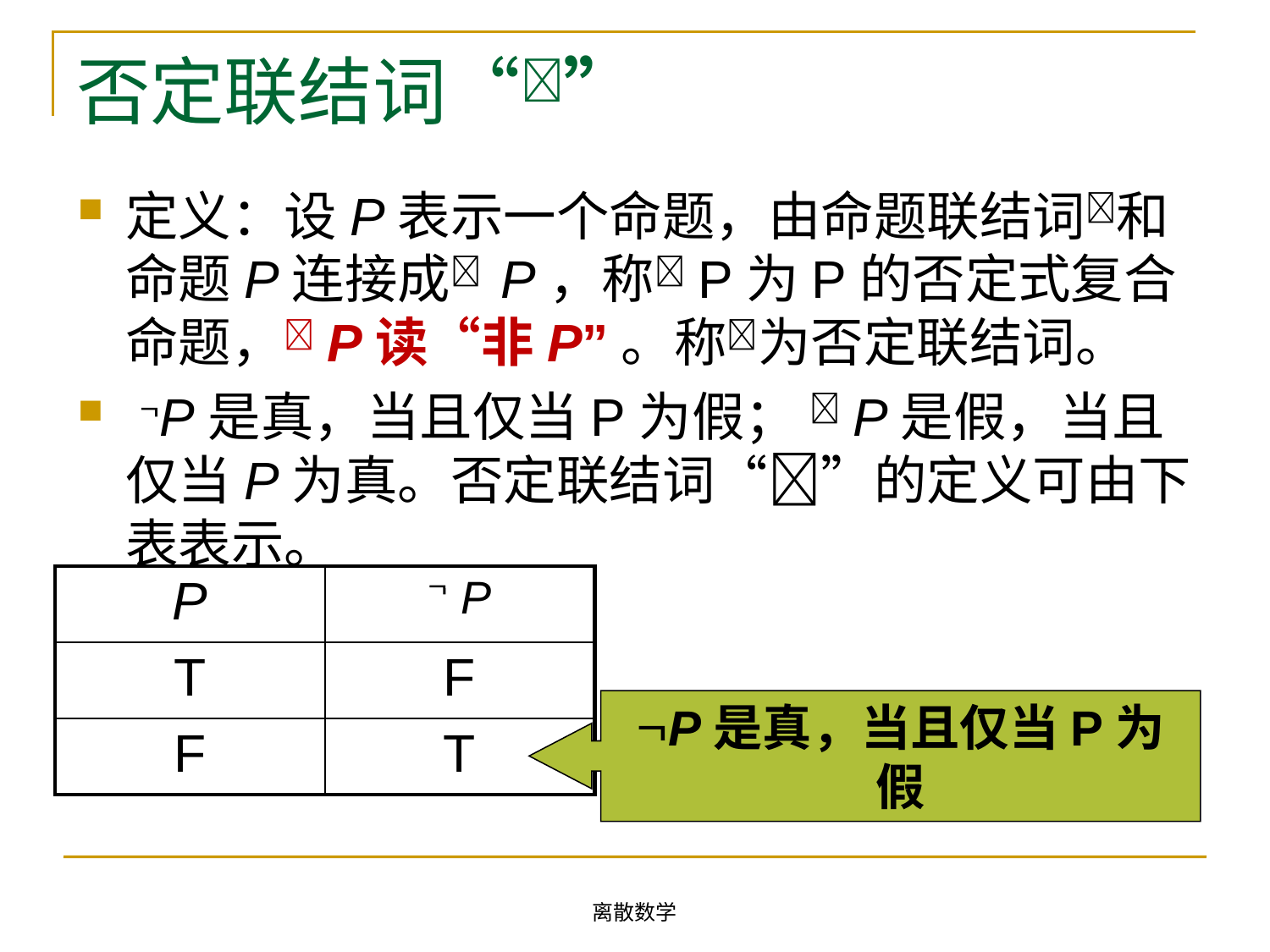

# 否定联结词“¬”
定义：设P表示一个命题，由命题联结词¬和命题P连接成¬ P，称¬P为P的否定式复合命题，¬P读“非P”。称¬为否定联结词。
 ¬P是真，当且仅当P为假； ¬P是假，当且仅当P为真。否定联结词“¬”的定义可由下表表示。
| P | ¬ P |
| --- | --- |
| T | F |
| F | T |

¬P是真，当且仅当P为假

16
离散数学